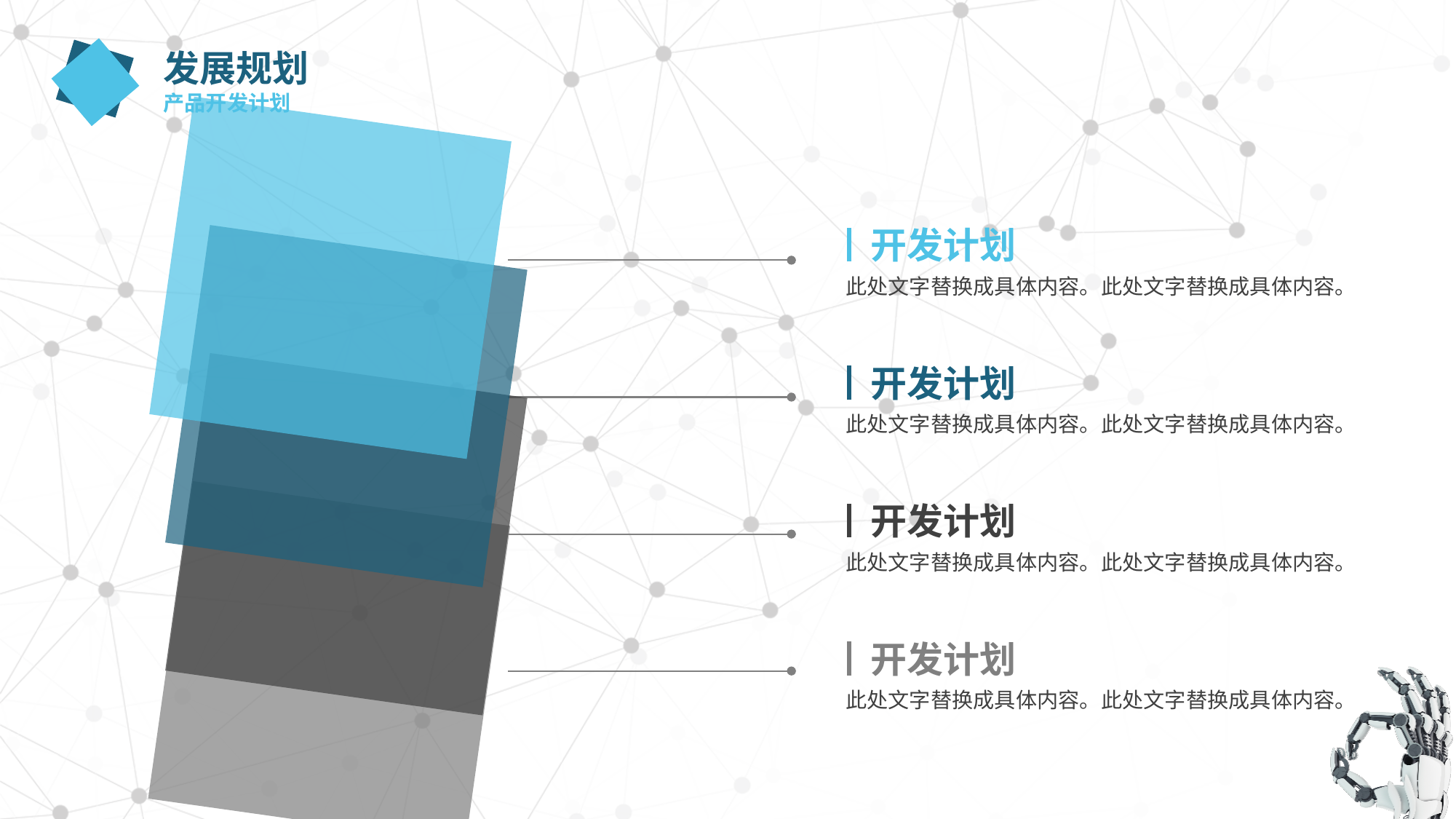

发展规划
产品开发计划

开发计划

此处文字替换成具体内容。此处文字替换成具体内容。
开发计划

此处文字替换成具体内容。此处文字替换成具体内容。
开发计划

此处文字替换成具体内容。此处文字替换成具体内容。
开发计划
此处文字替换成具体内容。此处文字替换成具体内容。